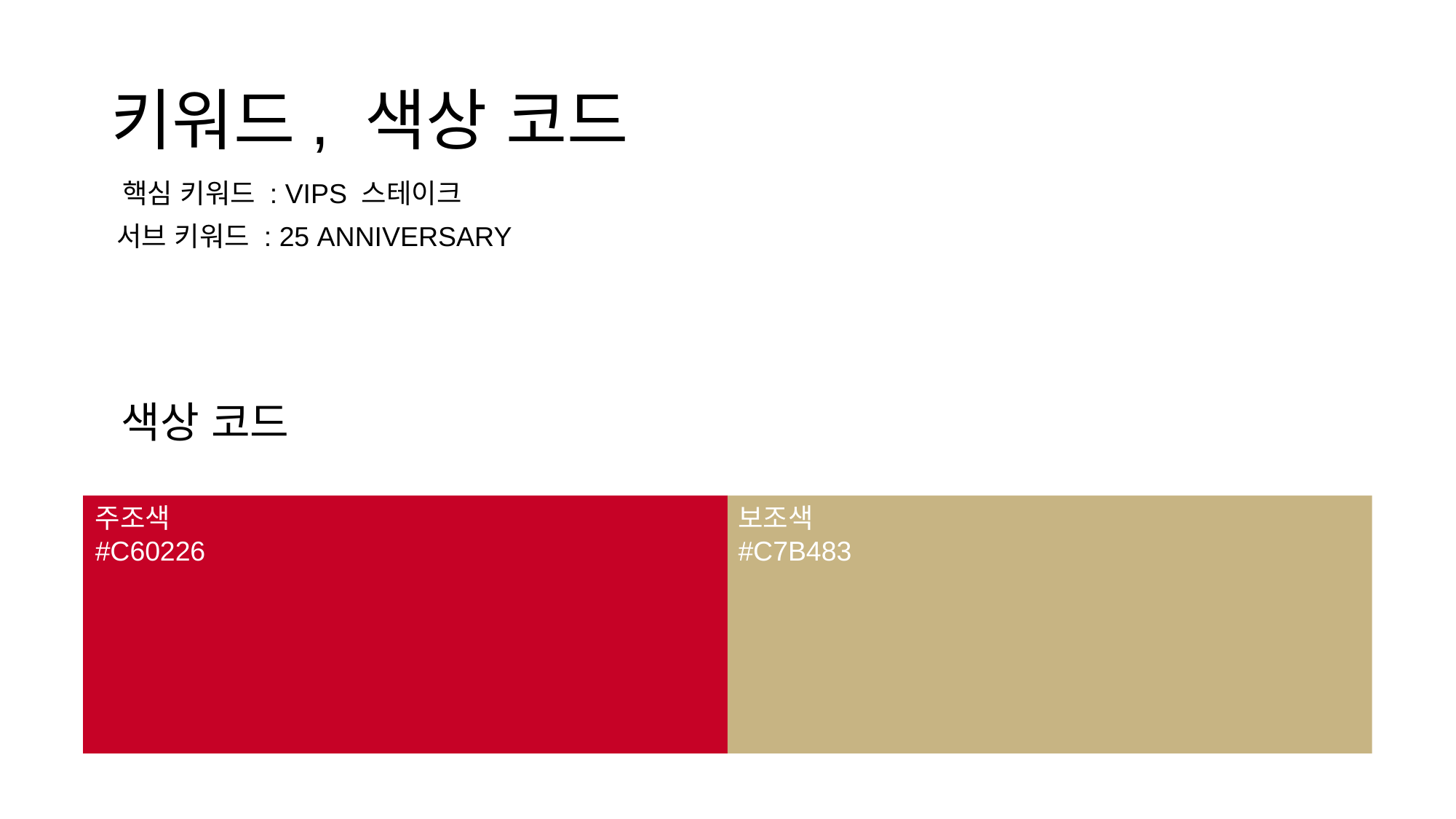

# 키워드, 색상 코드
핵심 키워드 : VIPS 스테이크
서브 키워드 : 25 ANNIVERSARY
색상 코드

주조색
#C60226
보조색
#C7B483